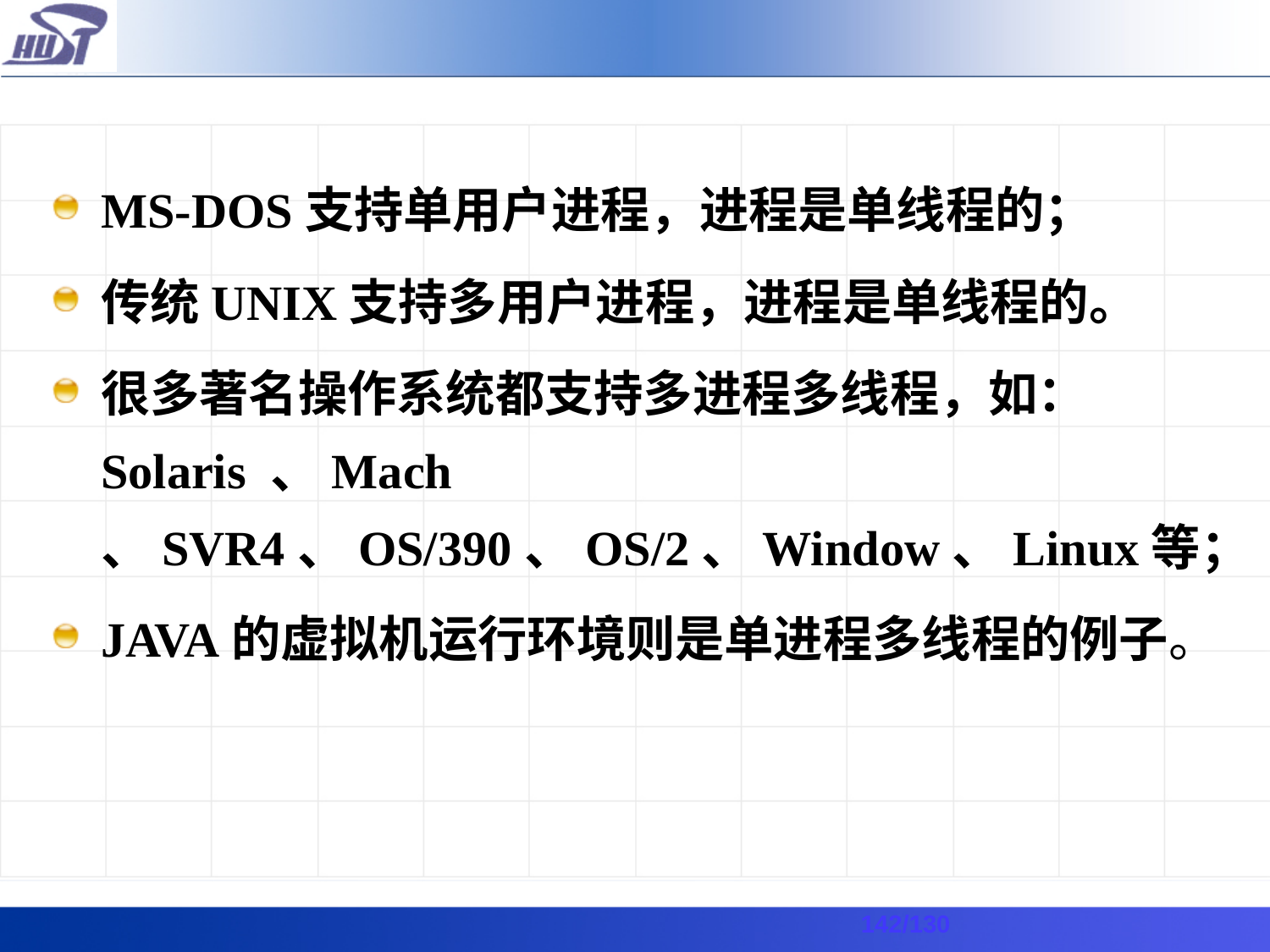

MS-DOS支持单用户进程，进程是单线程的；
传统UNIX支持多用户进程，进程是单线程的。
很多著名操作系统都支持多进程多线程，如：Solaris 、Mach 、SVR4、OS/390、OS/2、Window、Linux等；
JAVA的虚拟机运行环境则是单进程多线程的例子。
# 142/130